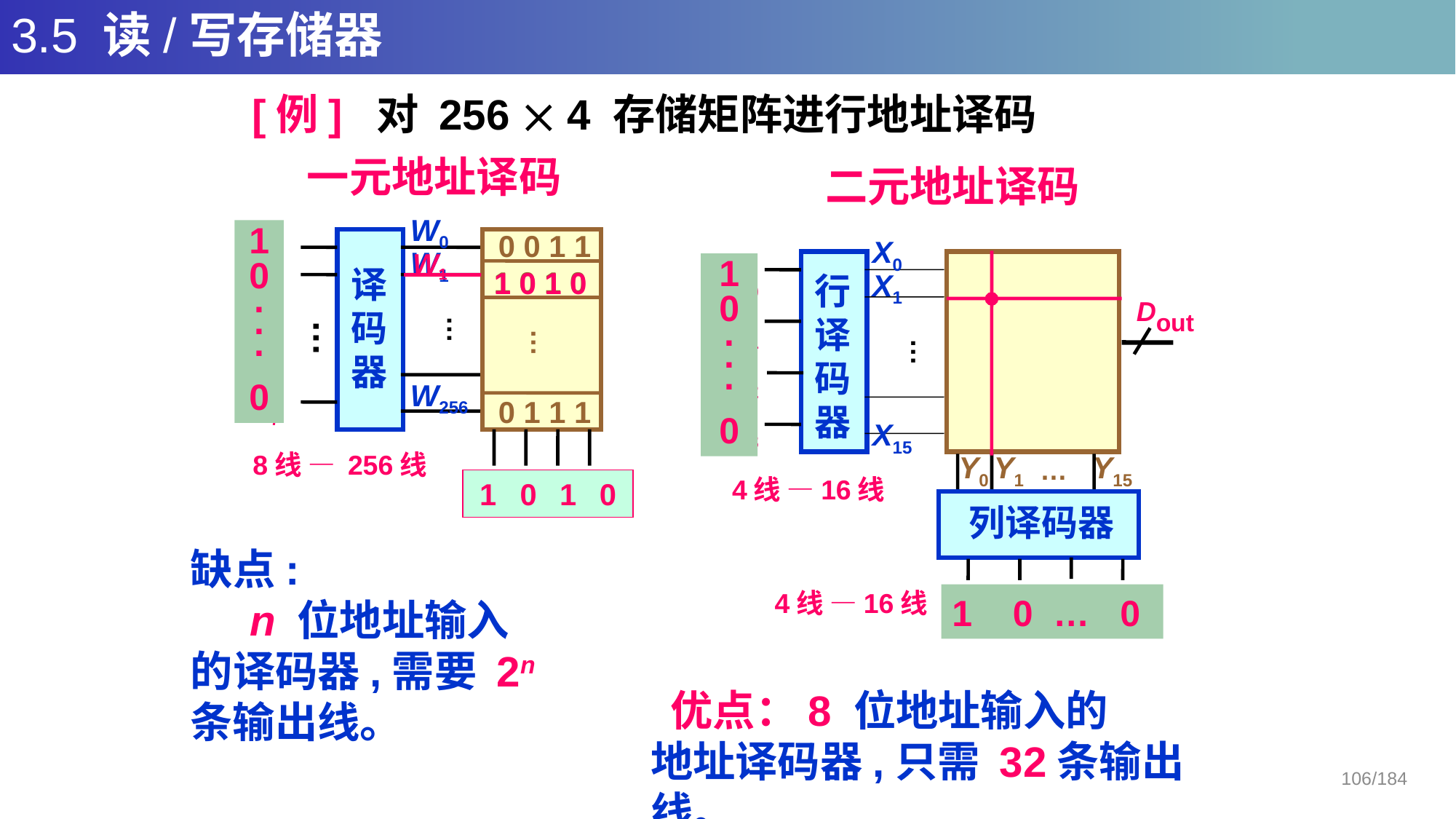

# 3.5 读/写存储器
[例]  对 256 × 4 存储矩阵进行地址译码
二元地址译码
一元地址译码
W0
W1

W256
A0
A1

A7
0 0 1 1

译
码
器
1 0 1 0

…
…
…

0 1 1 1

D3D2D1D0
1
0
.
.
.

0
W1

1 0 1 0
X0
X1

X15
A0
A1
A2
A3

行
译
码
器

Dout

…

Y0 Y1              Y15
…

列译码器
A4   A5  A6  A7

1 0
.
.
.

0
8线 — 256线
4线 —16线
1   0   1   0
缺点:
     n 位地址输入的译码器,需要 2n 条输出线。
4线 —16线
1    0  …   0
 优点：8 位地址输入的
地址译码器,只需 32条输出线。
106/184